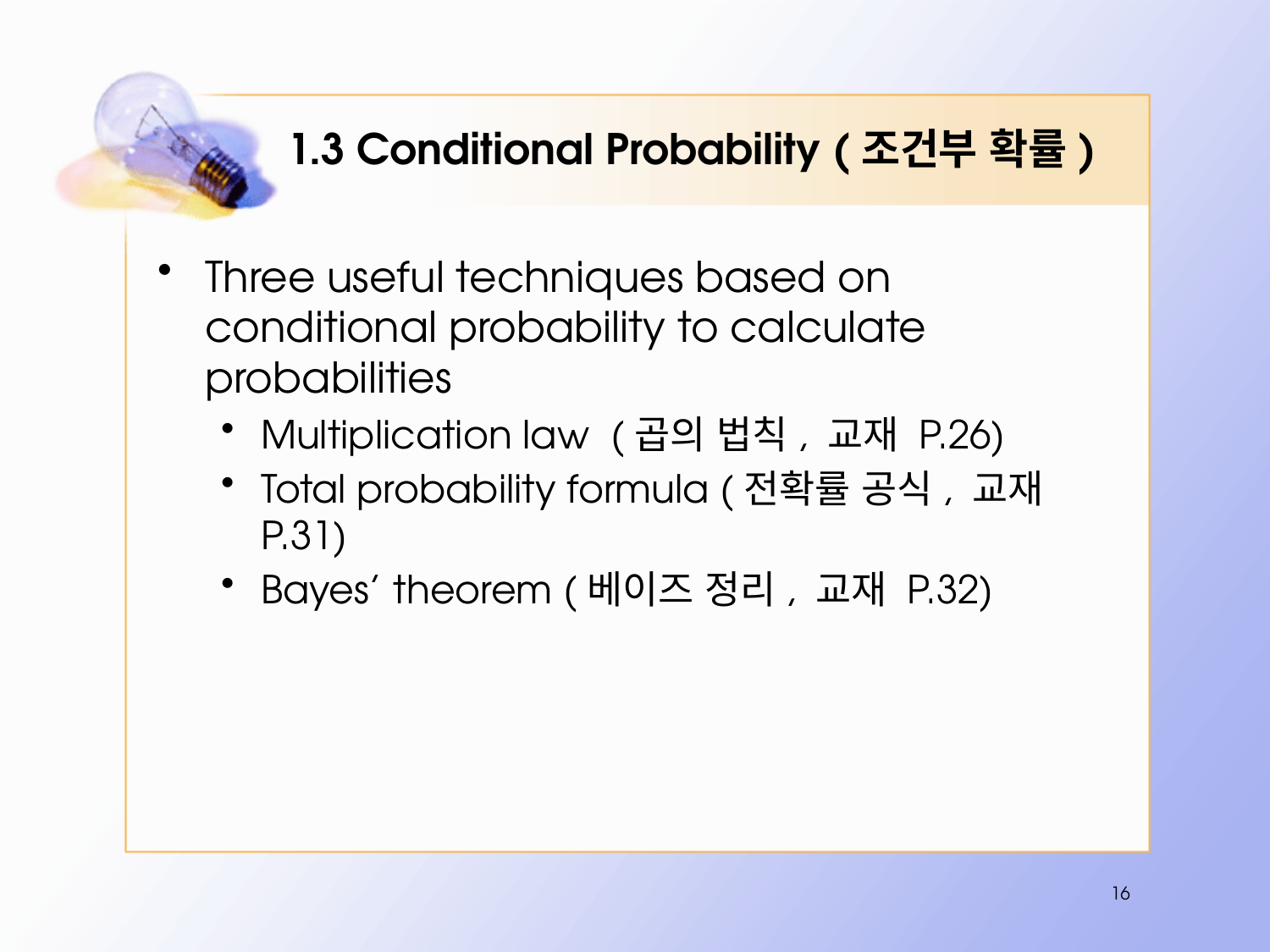

# 1.3 Conditional Probability (조건부 확률)
Three useful techniques based on conditional probability to calculate probabilities
Multiplication law  (곱의 법칙, 교재 P.26)
Total probability formula (전확률 공식, 교재 P.31)
Bayes’ theorem (베이즈 정리, 교재 P.32)
16